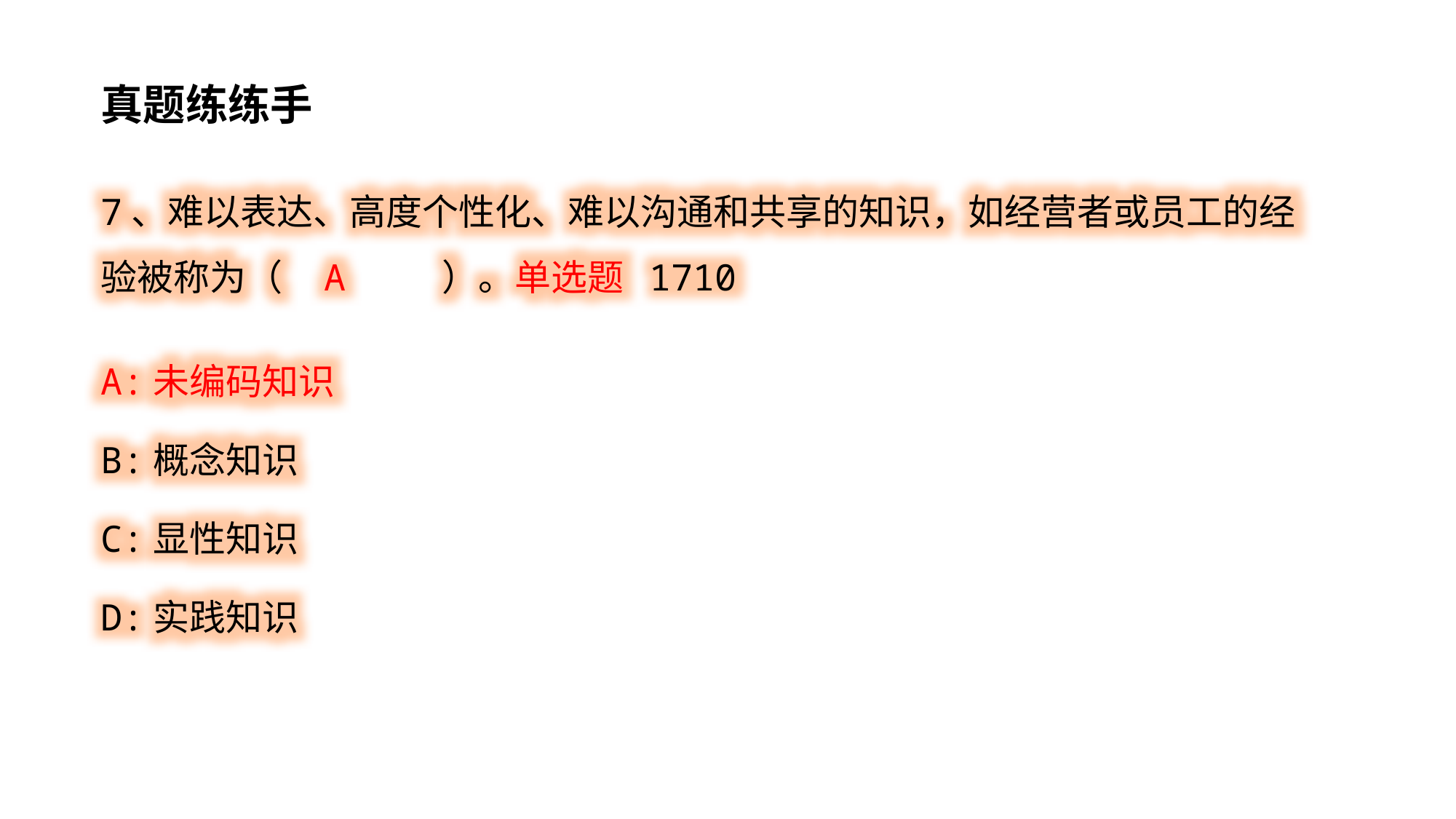

真题练练手
7、难以表达、高度个性化、难以沟通和共享的知识，如经营者或员工的经验被称为（    A    ）。单选题  1710

A:未编码知识

B:概念知识

C:显性知识

D:实践知识